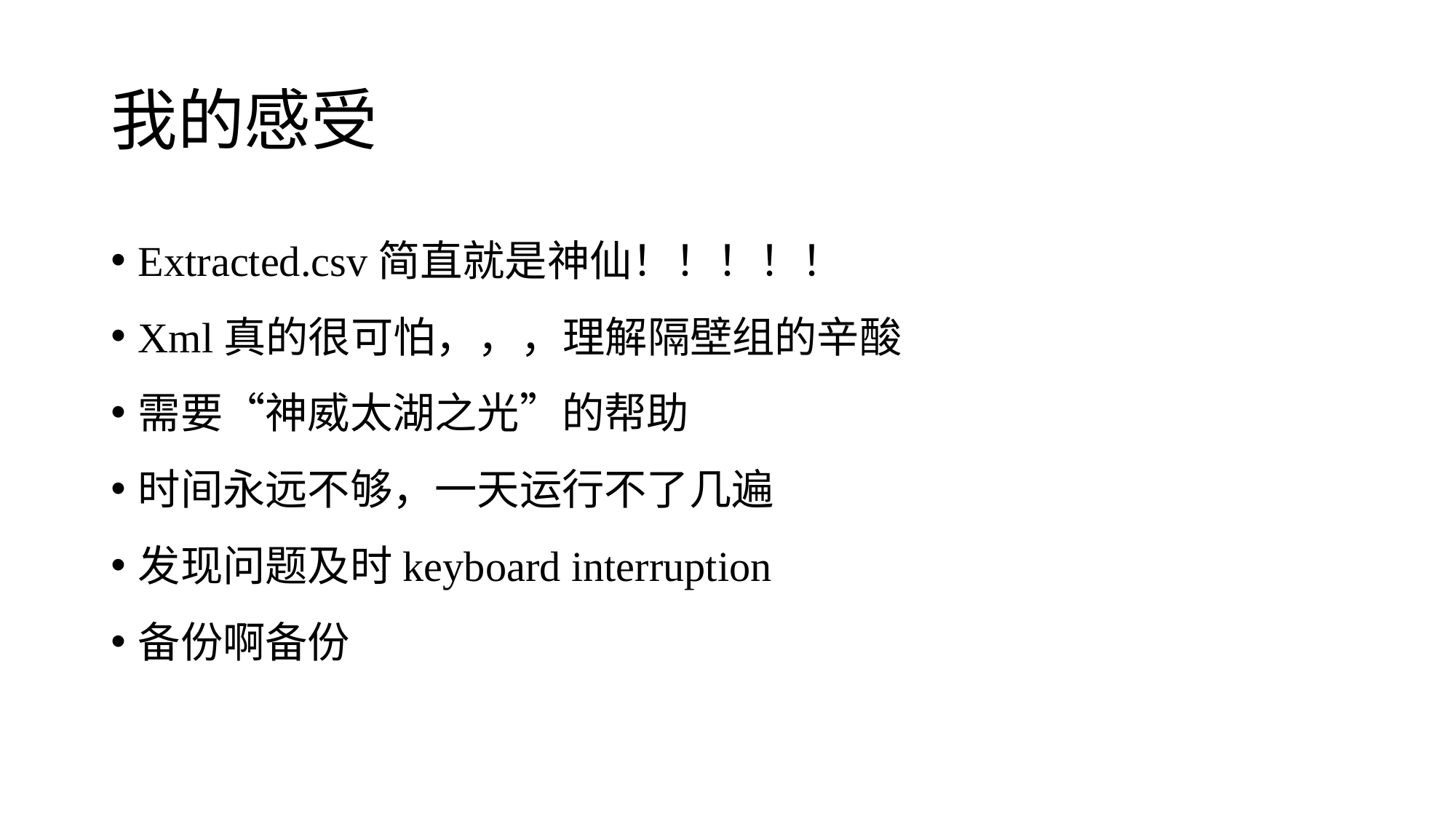

# 我的感受
Extracted.csv简直就是神仙！！！！！
Xml真的很可怕，，，理解隔壁组的辛酸
需要“神威太湖之光”的帮助
时间永远不够，一天运行不了几遍
发现问题及时keyboard interruption
备份啊备份